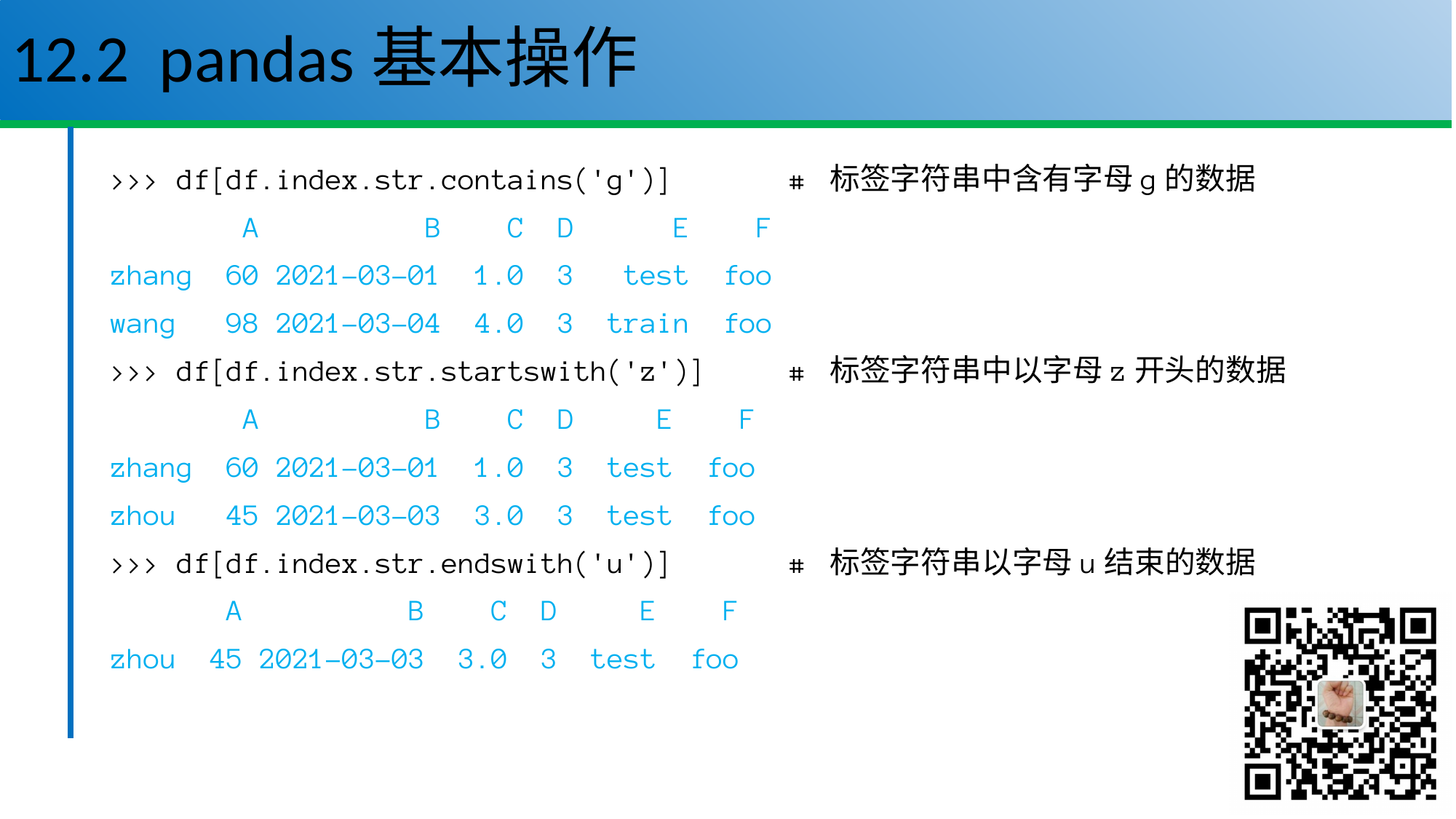

# 12.2  pandas基本操作
>>> df[df.index.str.contains('g')]       # 标签字符串中含有字母g的数据
        A          B    C  D      E    F
zhang  60 2021-03-01  1.0  3   test  foo
wang   98 2021-03-04  4.0  3  train  foo
>>> df[df.index.str.startswith('z')]     # 标签字符串中以字母z开头的数据
        A          B    C  D     E    F
zhang  60 2021-03-01  1.0  3  test  foo
zhou   45 2021-03-03  3.0  3  test  foo
>>> df[df.index.str.endswith('u')]       # 标签字符串以字母u结束的数据
       A          B    C  D     E    F
zhou  45 2021-03-03  3.0  3  test  foo
48